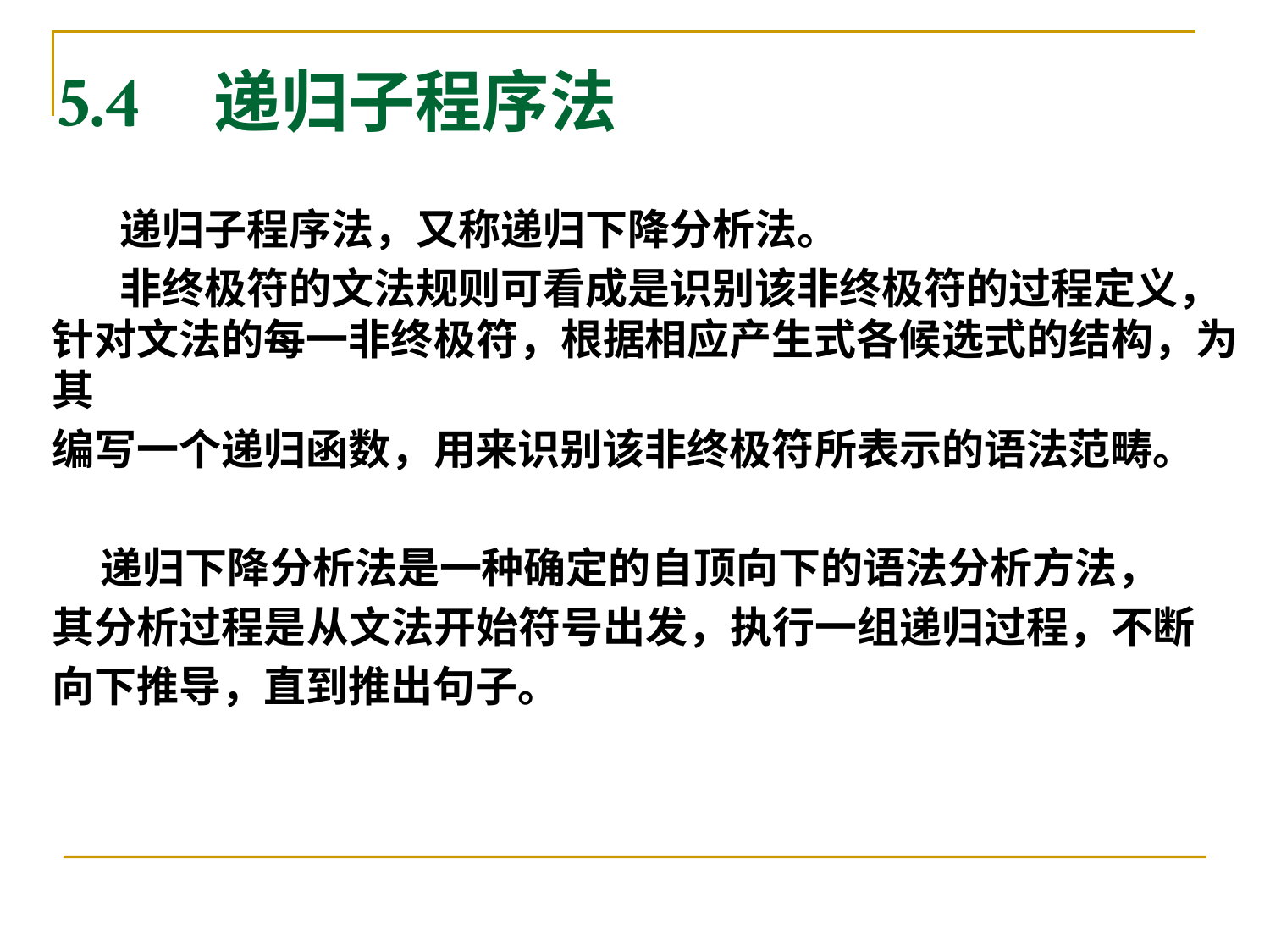

# 5.4    递归子程序法
      递归子程序法，又称递归下降分析法。
      非终极符的文法规则可看成是识别该非终极符的过程定义，针对文法的每一非终极符，根据相应产生式各候选式的结构，为其
编写一个递归函数，用来识别该非终极符所表示的语法范畴。

    递归下降分析法是一种确定的自顶向下的语法分析方法，
其分析过程是从文法开始符号出发，执行一组递归过程，不断
向下推导，直到推出句子。

95